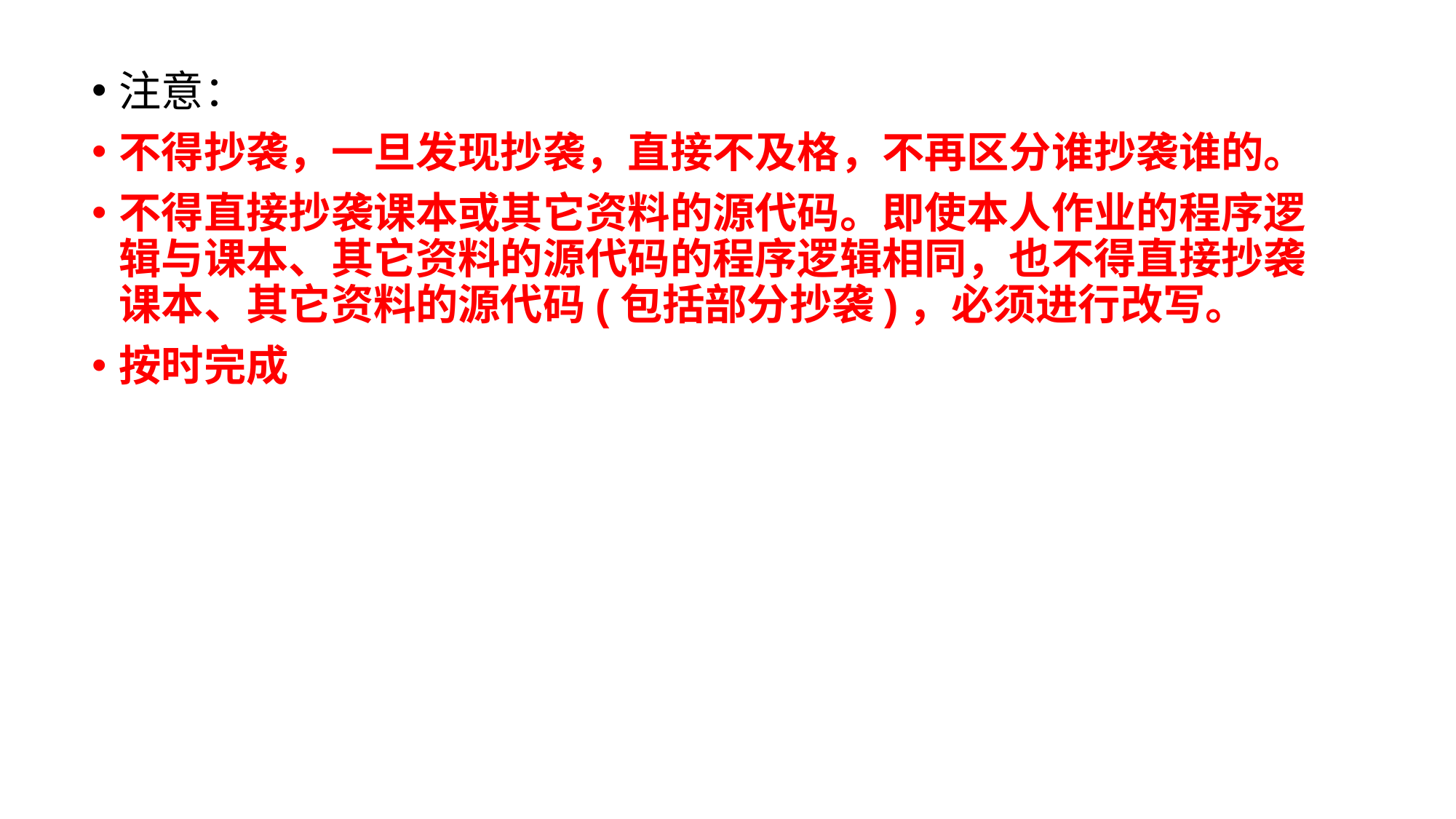

注意：
不得抄袭，一旦发现抄袭，直接不及格，不再区分谁抄袭谁的。
不得直接抄袭课本或其它资料的源代码。即使本人作业的程序逻辑与课本、其它资料的源代码的程序逻辑相同，也不得直接抄袭课本、其它资料的源代码(包括部分抄袭)，必须进行改写。
按时完成